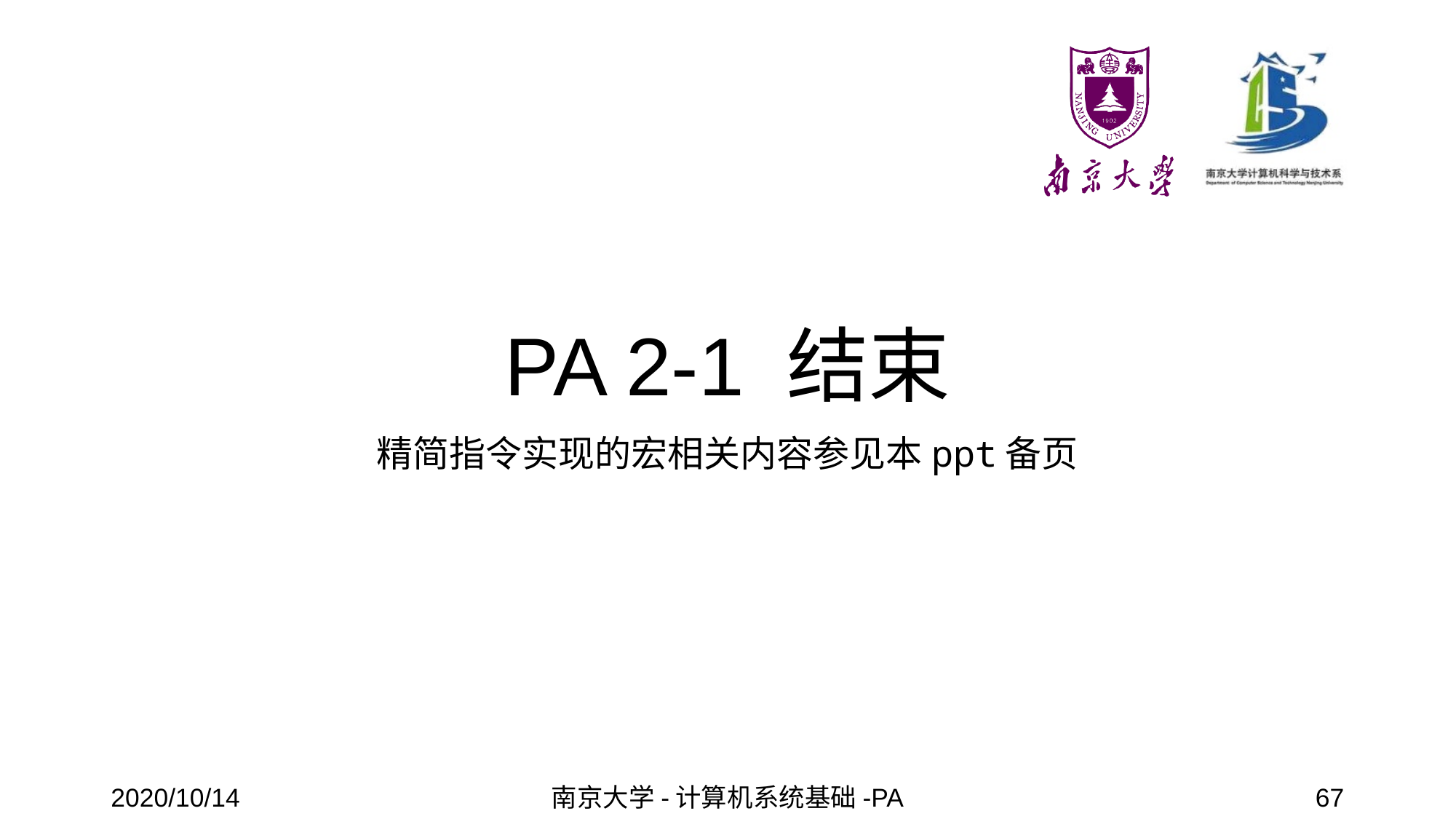

# PA 2-1 结束
精简指令实现的宏相关内容参见本ppt备页
2020/10/14
南京大学-计算机系统基础-PA
67